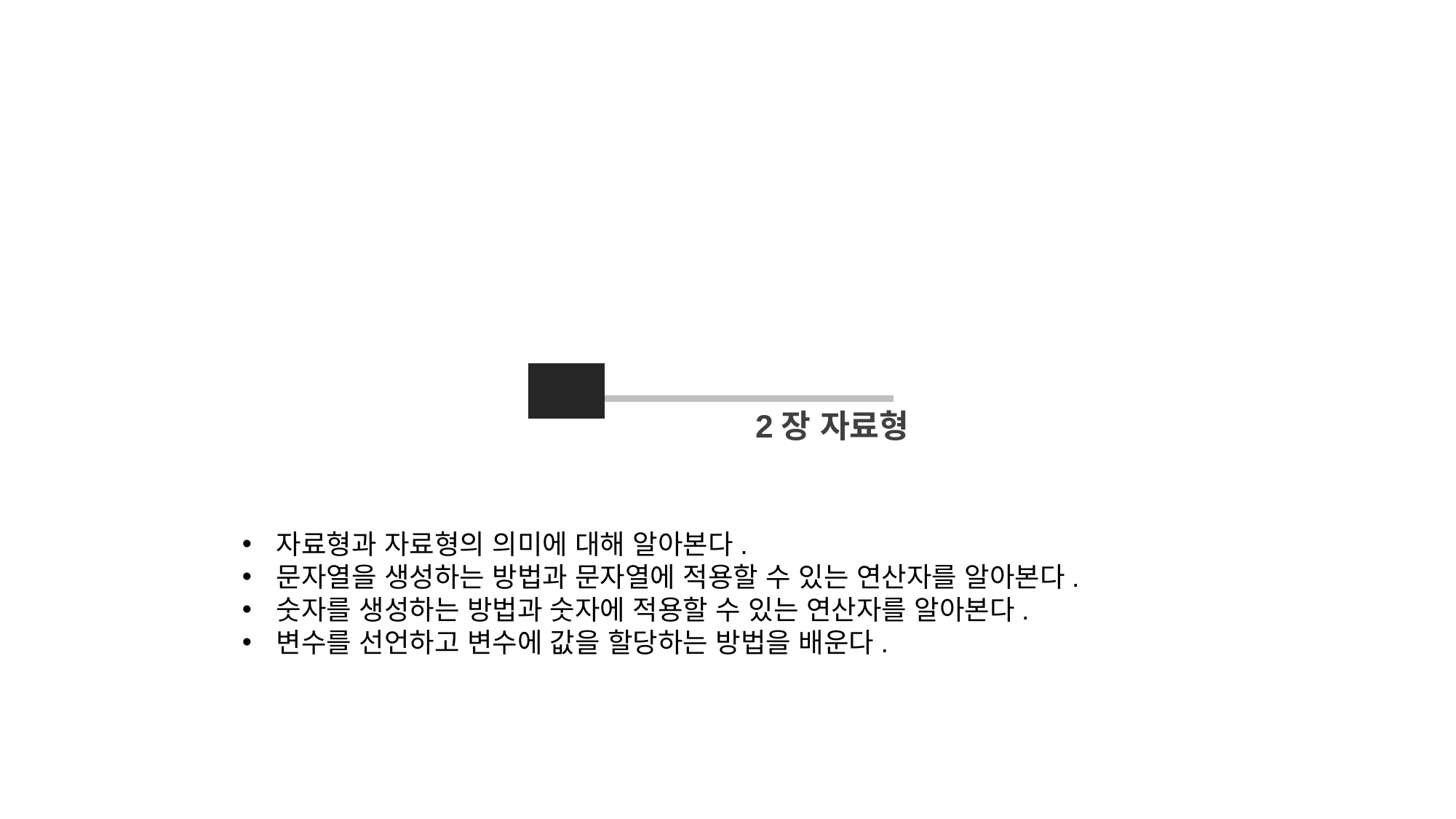

01
2장 자료형
자료형과 자료형의 의미에 대해 알아본다.
문자열을 생성하는 방법과 문자열에 적용할 수 있는 연산자를 알아본다.
숫자를 생성하는 방법과 숫자에 적용할 수 있는 연산자를 알아본다.
변수를 선언하고 변수에 값을 할당하는 방법을 배운다.